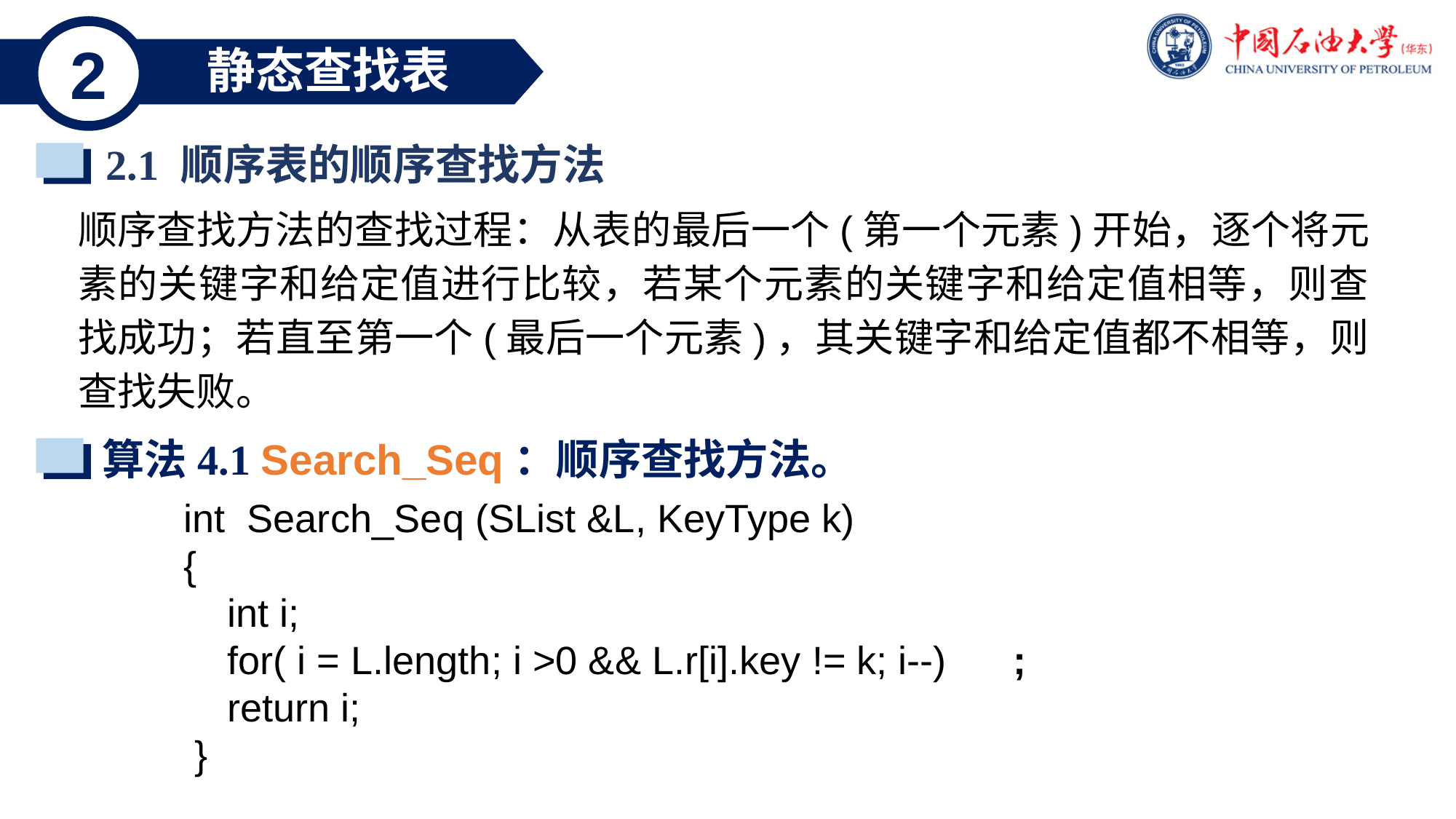

2
 静态查找表
2.1 顺序表的顺序查找方法

顺序查找方法的查找过程：从表的最后一个(第一个元素)开始，逐个将元素的关键字和给定值进行比较，若某个元素的关键字和给定值相等，则查找成功；若直至第一个(最后一个元素)，其关键字和给定值都不相等，则查找失败。
算法4.1 Search_Seq：顺序查找方法。

int  Search_Seq (SList &L, KeyType k)
{
    int i;
    for( i = L.length; i >0 && L.r[i].key != k; i--)      ;
    return i;
 }